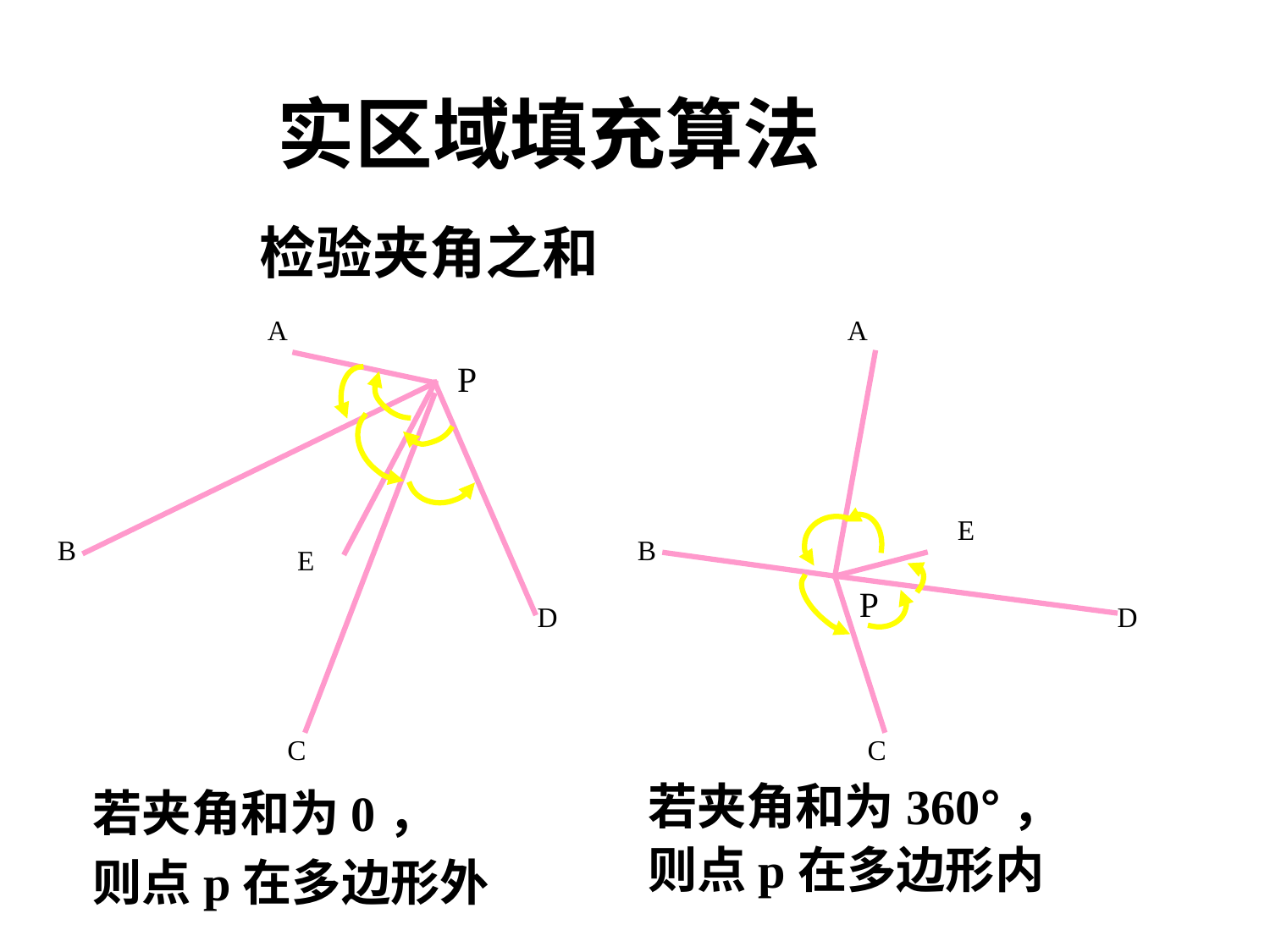

# 实区域填充算法
检验夹角之和
A
A
P

E

B
B
E

P

D
D

C
C
若夹角和为0，
则点p在多边形外
若夹角和为360°，
则点p在多边形内